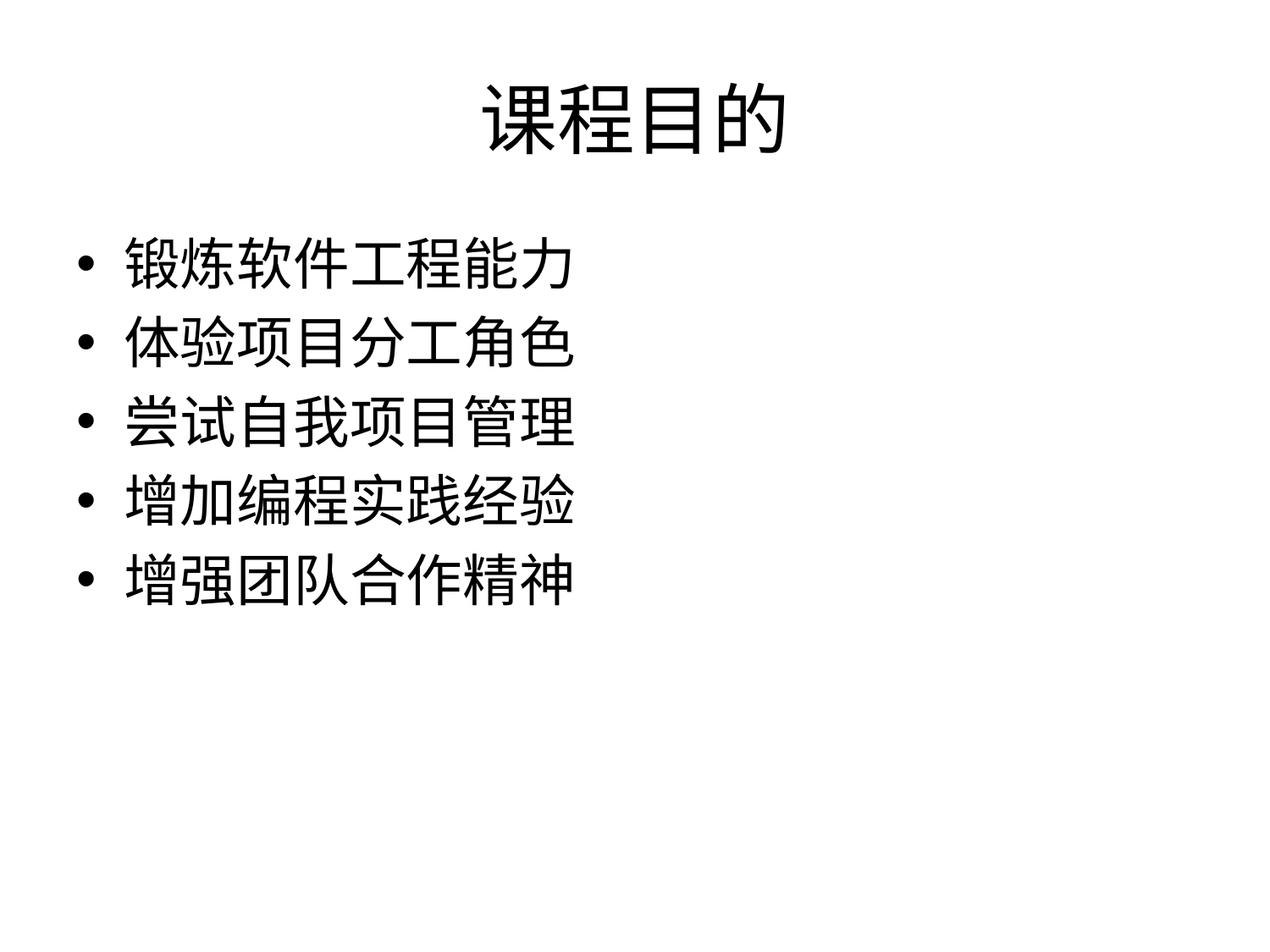

# 课程目的
锻炼软件工程能力
体验项目分工角色
尝试自我项目管理
增加编程实践经验
增强团队合作精神